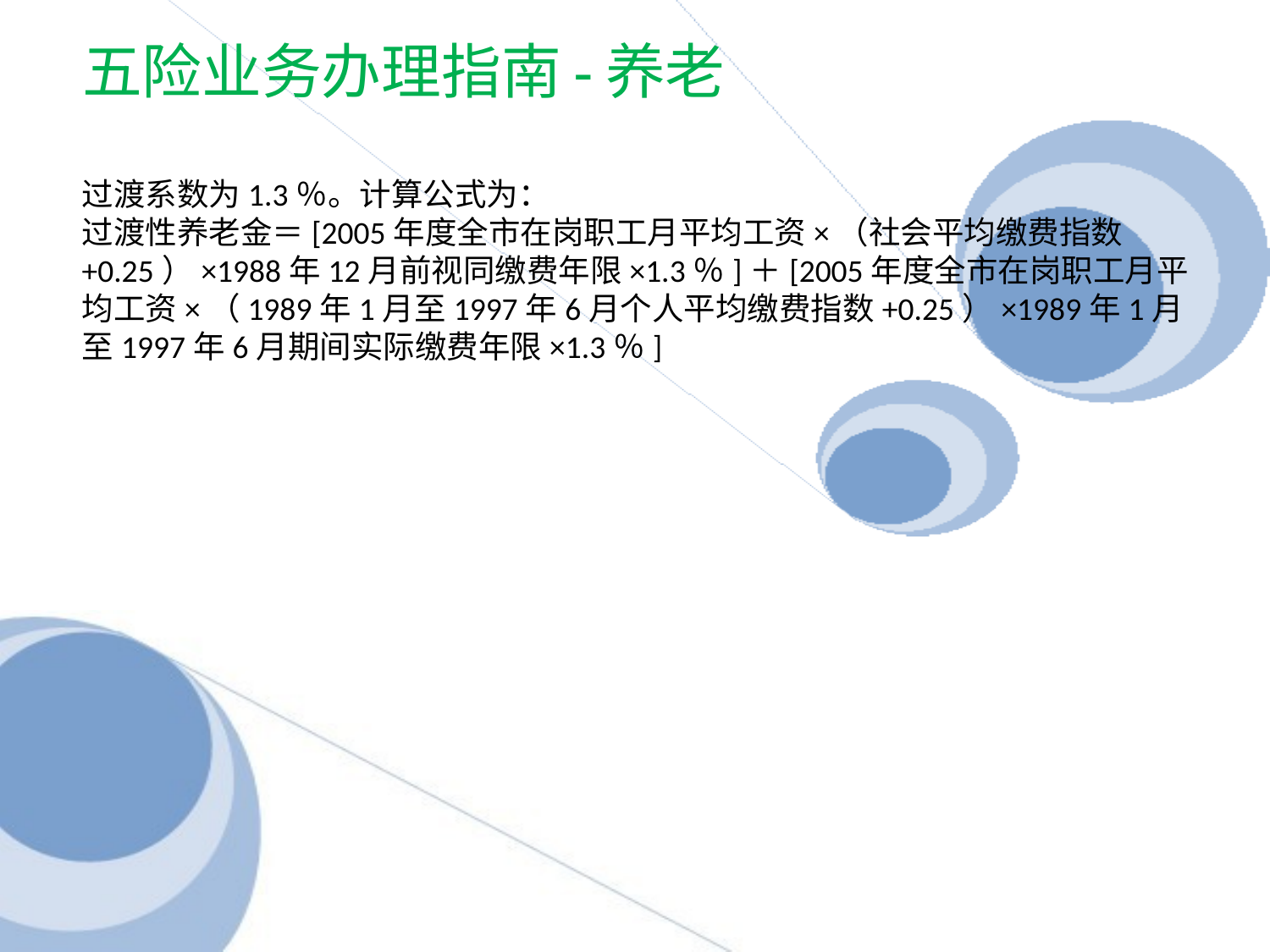

# 五险业务办理指南-养老
过渡系数为1.3％。计算公式为：
过渡性养老金＝[2005年度全市在岗职工月平均工资×（社会平均缴费指数+0.25）×1988年12月前视同缴费年限×1.3％]＋[2005年度全市在岗职工月平均工资×（1989年1月至1997年6月个人平均缴费指数+0.25）×1989年1月至1997年6月期间实际缴费年限×1.3％]